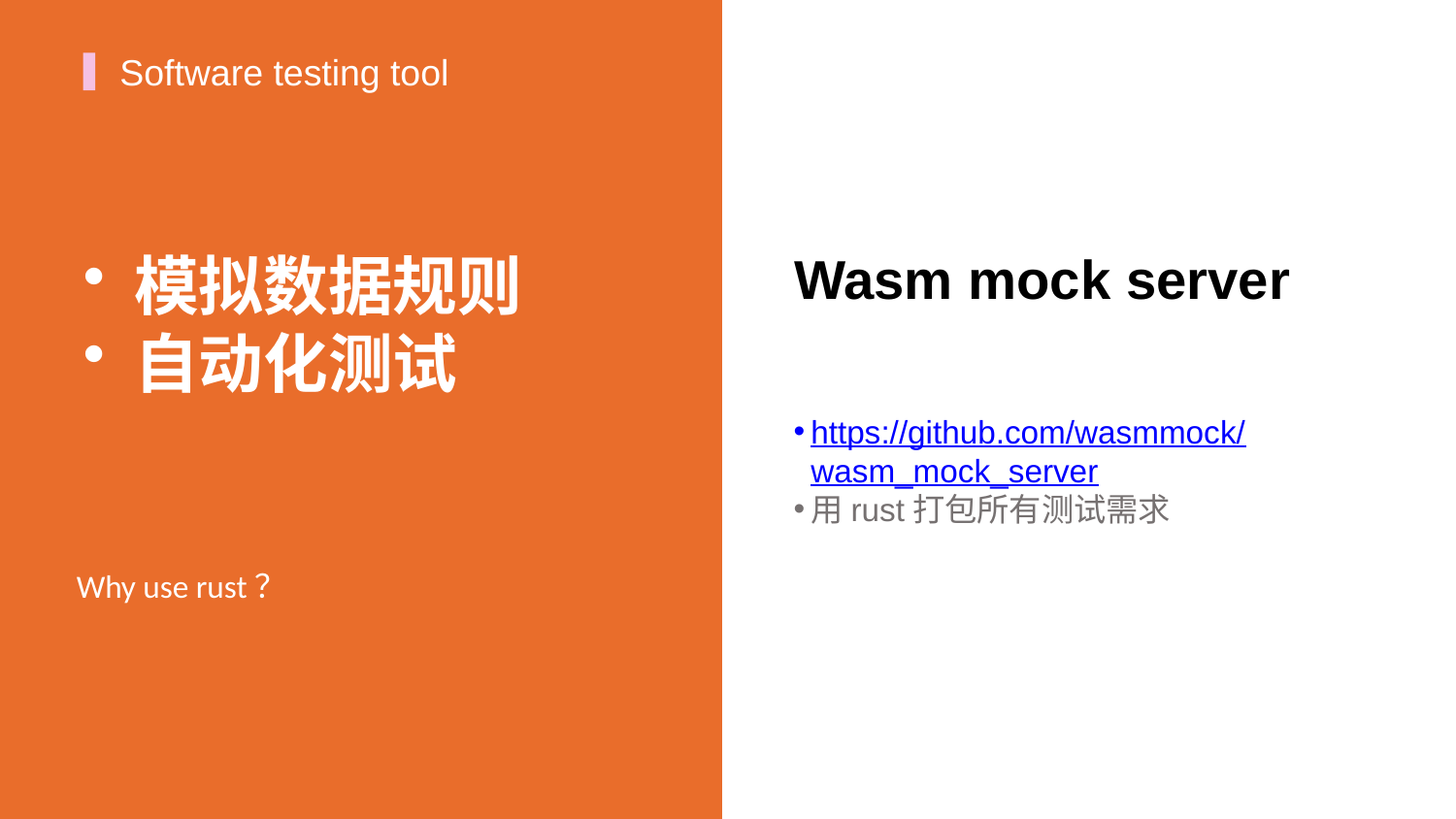

Software testing tool

模拟数据规则
自动化测试

Wasm mock server
https://github.com/wasmmock/wasm_mock_server
用rust打包所有测试需求
Why use rust？